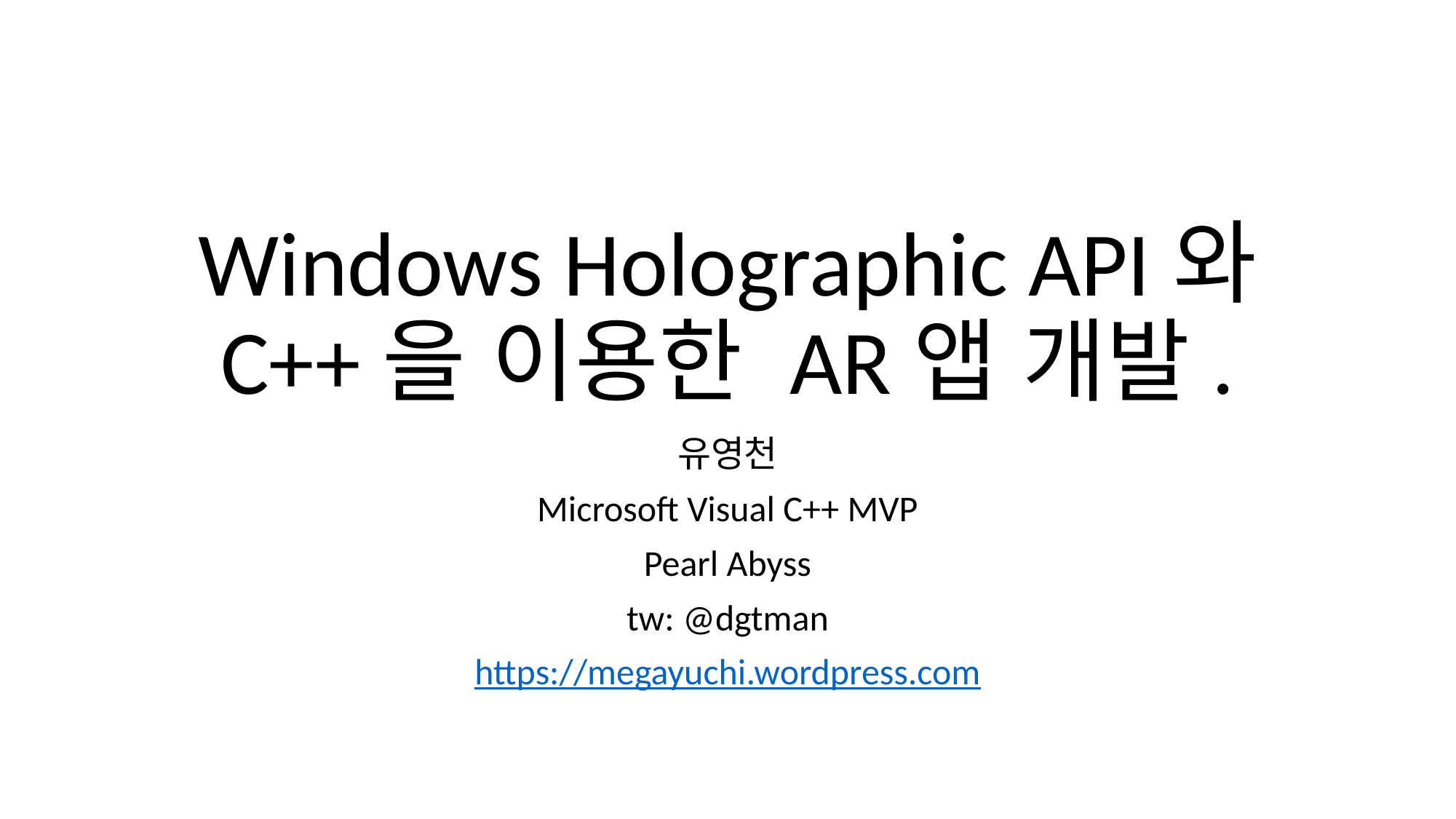

# Windows Holographic API와 C++을 이용한 AR앱 개발.
유영천
Microsoft Visual C++ MVP
Pearl Abyss
tw: @dgtman
https://megayuchi.wordpress.com